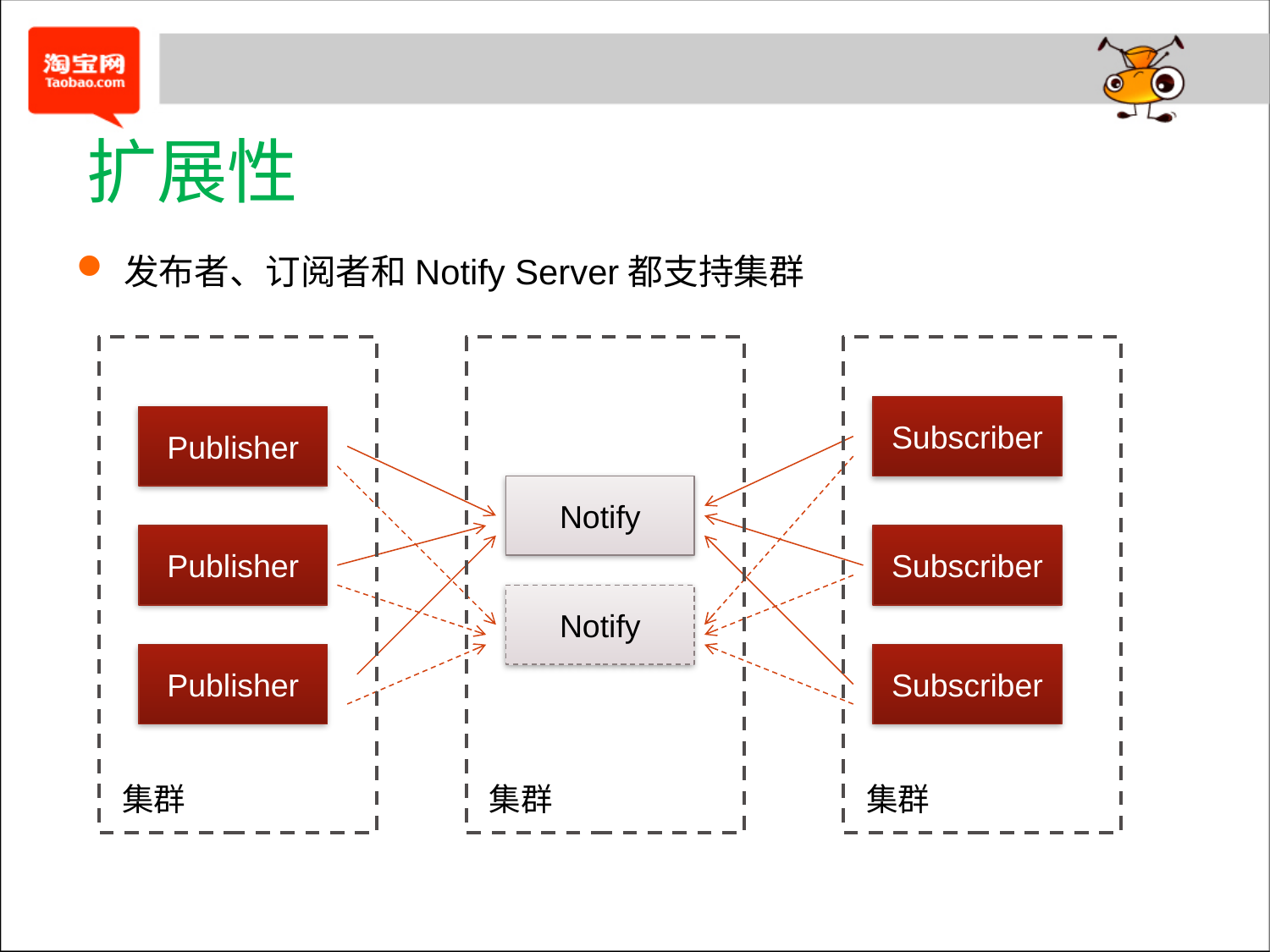

# 扩展性
发布者、订阅者和Notify Server都支持集群

Subscriber
Publisher
Notify
Publisher
Subscriber
Notify
Publisher
Subscriber
集群
集群
集群